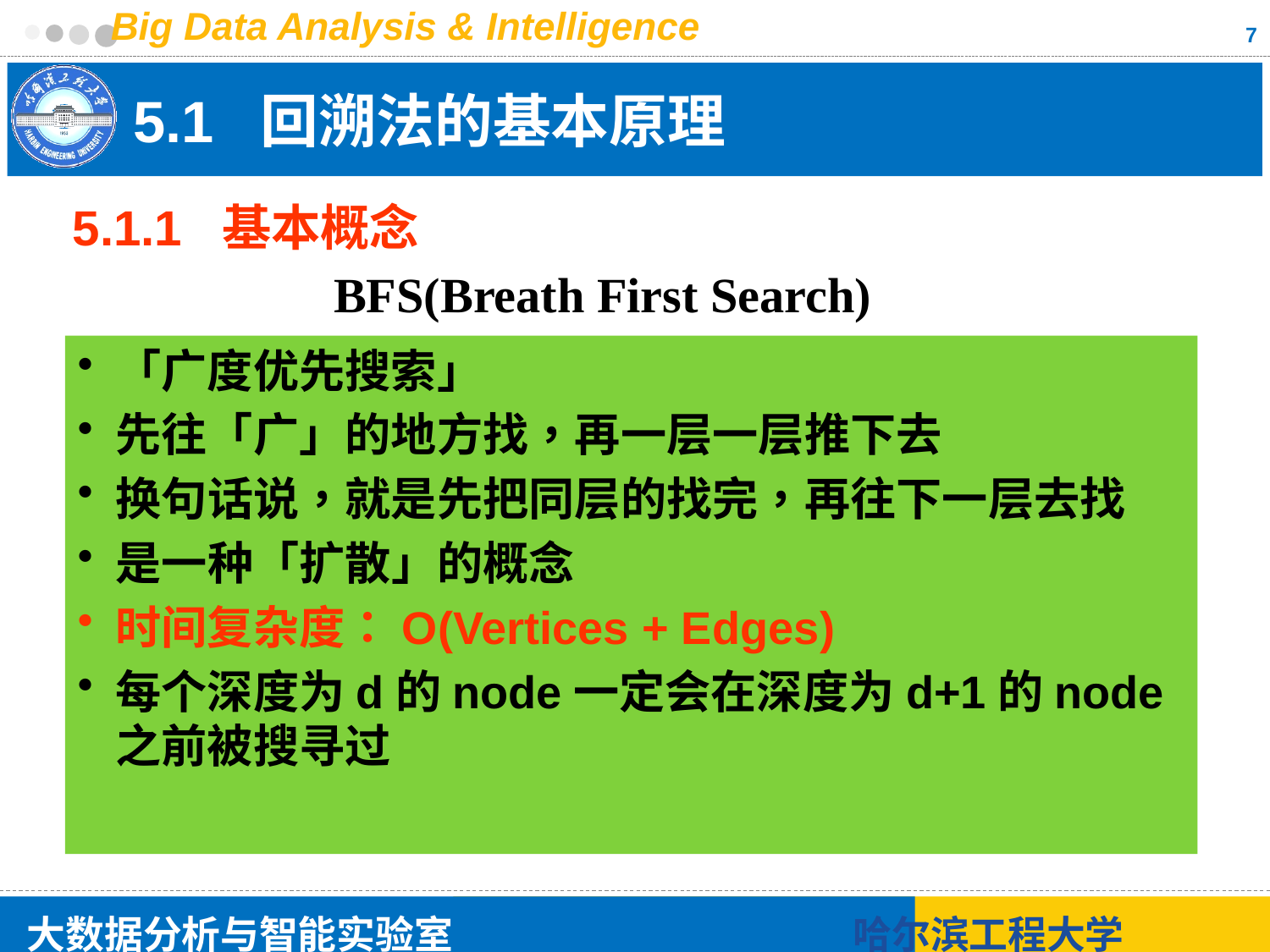

7
# 5.1  回溯法的基本原理
5.1.1  基本概念
BFS(Breath First Search)
「广度优先搜索」
先往「广」的地方找，再一层一层推下去
换句话说，就是先把同层的找完，再往下一层去找
是一种「扩散」的概念
时间复杂度：O(Vertices + Edges)
每个深度为d的node一定会在深度为d+1的node之前被搜寻过